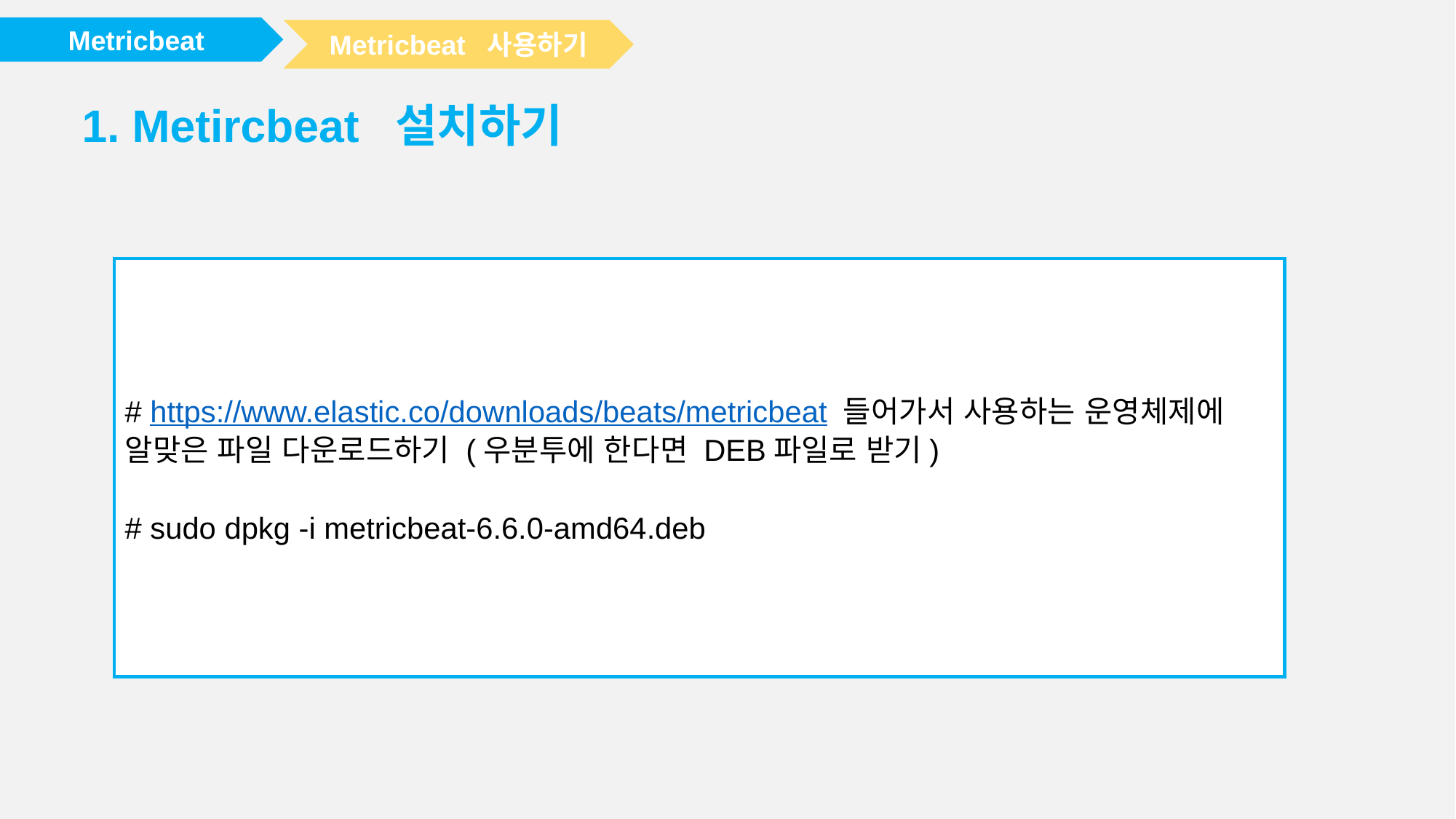

Metricbeat
Metricbeat  사용하기

# 1. Metircbeat  설치하기

# https://www.elastic.co/downloads/beats/metricbeat 들어가서 사용하는 운영체제에 알맞은 파일 다운로드하기 (우분투에 한다면 DEB파일로 받기)

# sudo dpkg -i metricbeat-6.6.0-amd64.deb